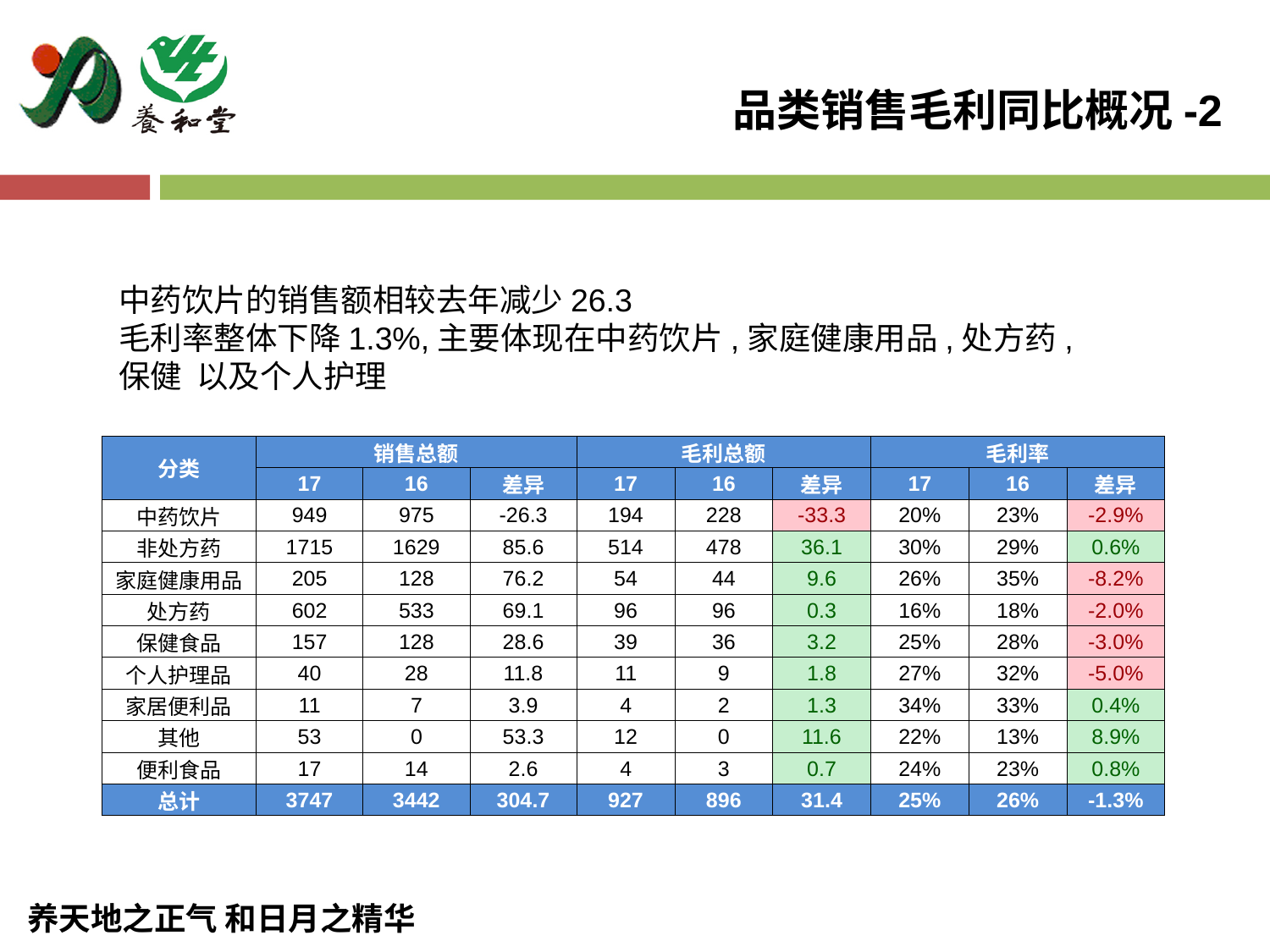

品类销售毛利同比概况-2
中药饮片的销售额相较去年减少26.3
毛利率整体下降1.3%,主要体现在中药饮片,家庭健康用品,处方药,保健  以及个人护理
| 分类 | 销售总额 |  |  | 毛利总额 |  |  | 毛利率 |  |  |
| --- | --- | --- | --- | --- | --- | --- | --- | --- | --- |
|  | 17 | 16 | 差异 | 17 | 16 | 差异 | 17 | 16 | 差异 |
| 中药饮片 | 949 | 975 | -26.3 | 194 | 228 | -33.3 | 20% | 23% | -2.9% |
| 非处方药 | 1715 | 1629 | 85.6 | 514 | 478 | 36.1 | 30% | 29% | 0.6% |
| 家庭健康用品 | 205 | 128 | 76.2 | 54 | 44 | 9.6 | 26% | 35% | -8.2% |
| 处方药 | 602 | 533 | 69.1 | 96 | 96 | 0.3 | 16% | 18% | -2.0% |
| 保健食品 | 157 | 128 | 28.6 | 39 | 36 | 3.2 | 25% | 28% | -3.0% |
| 个人护理品 | 40 | 28 | 11.8 | 11 | 9 | 1.8 | 27% | 32% | -5.0% |
| 家居便利品 | 11 | 7 | 3.9 | 4 | 2 | 1.3 | 34% | 33% | 0.4% |
| 其他 | 53 | 0 | 53.3 | 12 | 0 | 11.6 | 22% | 13% | 8.9% |
| 便利食品 | 17 | 14 | 2.6 | 4 | 3 | 0.7 | 24% | 23% | 0.8% |
| 总计 | 3747 | 3442 | 304.7 | 927 | 896 | 31.4 | 25% | 26% | -1.3% |